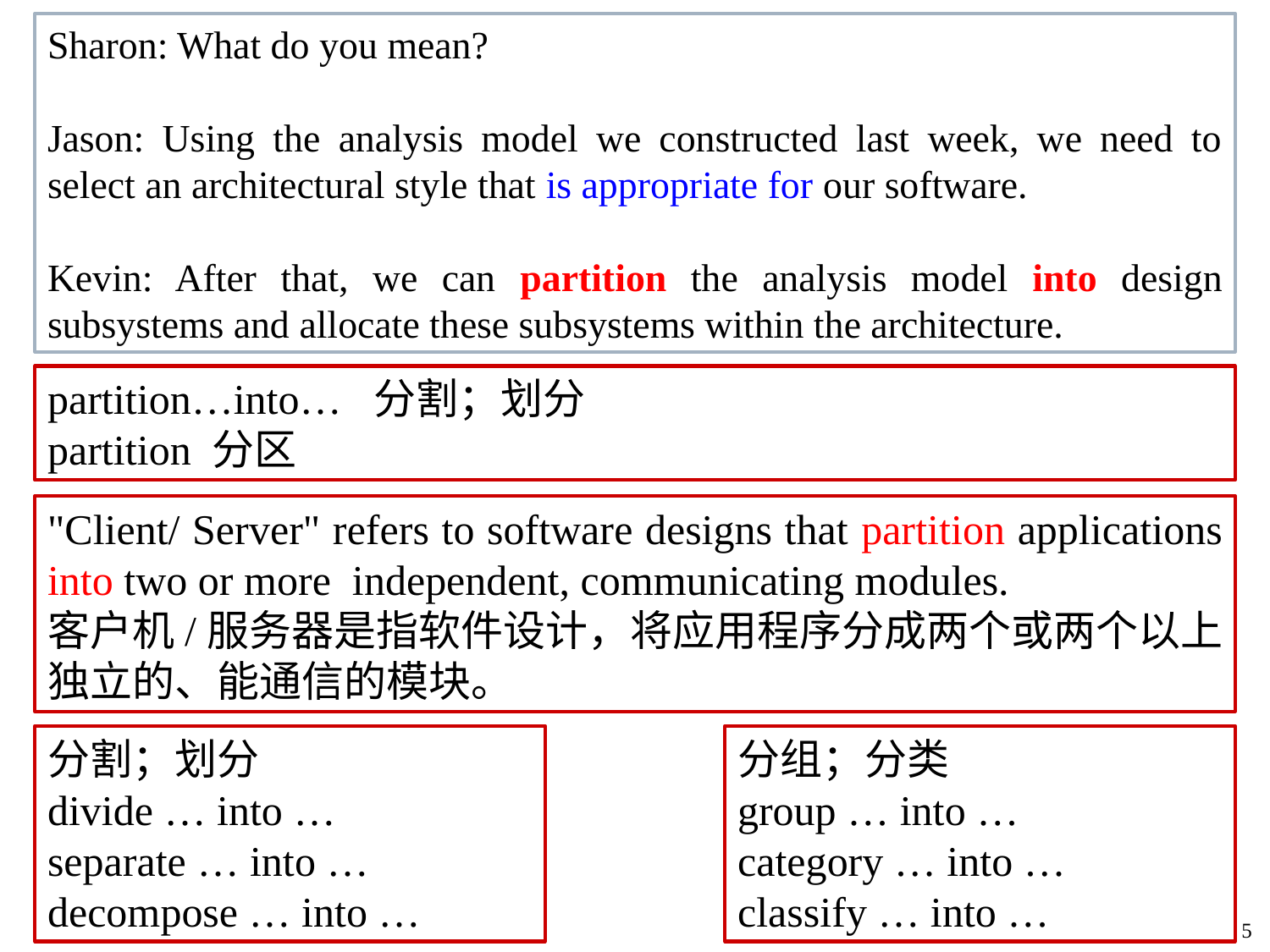

Sharon: What do you mean?

Jason: Using the analysis model we constructed last week, we need to select an architectural style that is appropriate for our software.

Kevin: After that, we can partition the analysis model into design subsystems and allocate these subsystems within the architecture.
partition…into…  分割；划分
partition 分区
"Client/ Server" refers to software designs that partition applications into two or more  independent, communicating modules.
客户机/服务器是指软件设计，将应用程序分成两个或两个以上独立的、能通信的模块。
分割；划分
divide … into …
separate … into …
decompose … into …
分组；分类
group … into …
category … into …
classify … into …
5